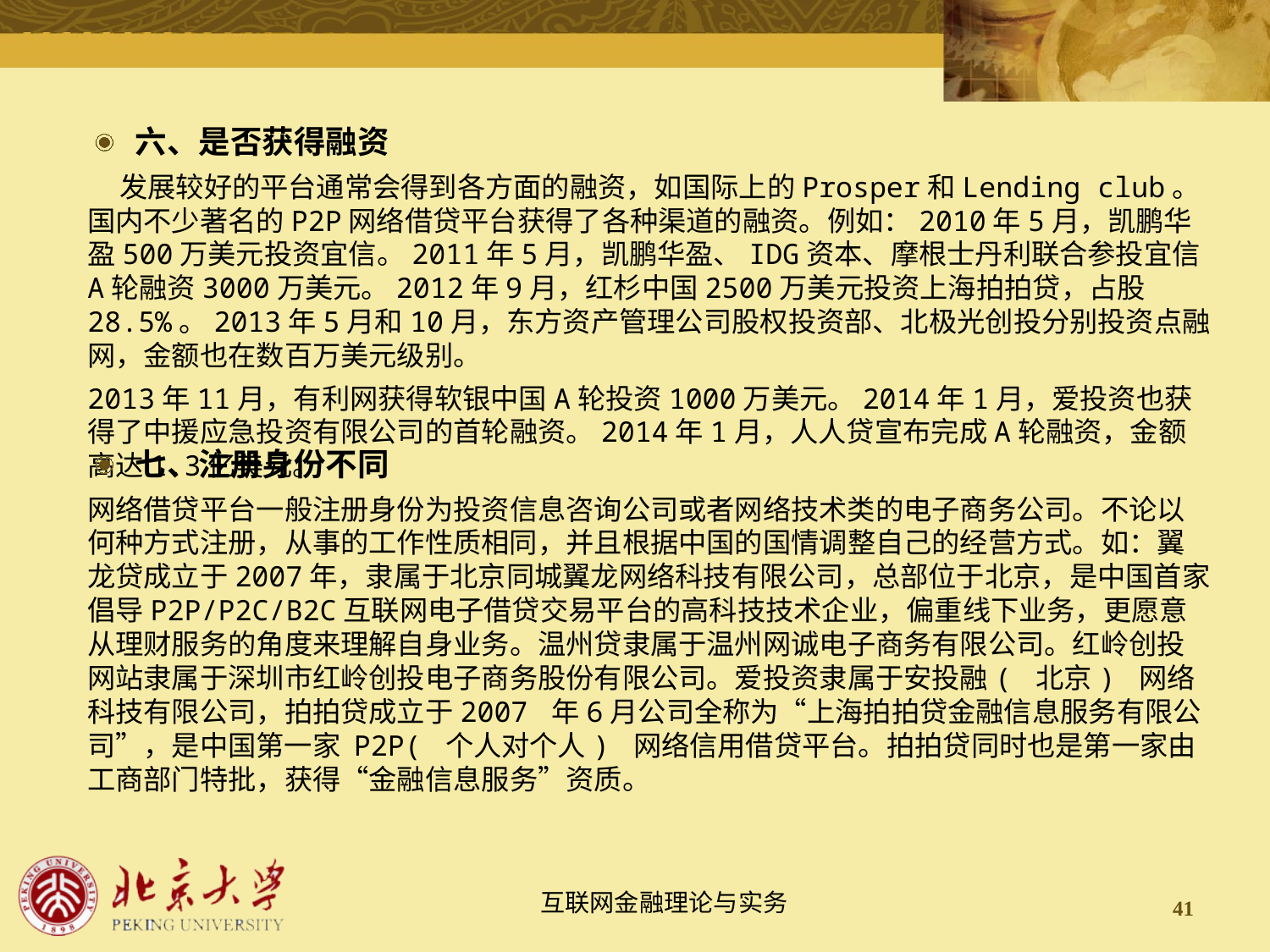

六、是否获得融资
    发展较好的平台通常会得到各方面的融资，如国际上的Prosper和Lending club。国内不少著名的P2P网络借贷平台获得了各种渠道的融资。例如：2010年5月，凯鹏华盈500万美元投资宜信。2011年5月，凯鹏华盈、IDG资本、摩根士丹利联合参投宜信A轮融资3000万美元。2012年9月，红杉中国2500万美元投资上海拍拍贷，占股28.5%。2013年5月和10月，东方资产管理公司股权投资部、北极光创投分别投资点融网，金额也在数百万美元级别。
2013年11月，有利网获得软银中国A轮投资1000万美元。2014年1月，爱投资也获得了中援应急投资有限公司的首轮融资。2014年1月，人人贷宣布完成A轮融资，金额高达1.3亿美元。

七、注册身份不同
网络借贷平台一般注册身份为投资信息咨询公司或者网络技术类的电子商务公司。不论以何种方式注册，从事的工作性质相同，并且根据中国的国情调整自己的经营方式。如：翼龙贷成立于2007年，隶属于北京同城翼龙网络科技有限公司，总部位于北京，是中国首家倡导P2P/P2C/B2C互联网电子借贷交易平台的高科技技术企业，偏重线下业务，更愿意从理财服务的角度来理解自身业务。温州贷隶属于温州网诚电子商务有限公司。红岭创投网站隶属于深圳市红岭创投电子商务股份有限公司。爱投资隶属于安投融( 北京) 网络科技有限公司，拍拍贷成立于2007 年6月公司全称为“上海拍拍贷金融信息服务有限公司”，是中国第一家 P2P( 个人对个人) 网络信用借贷平台。拍拍贷同时也是第一家由工商部门特批，获得“金融信息服务”资质。
41